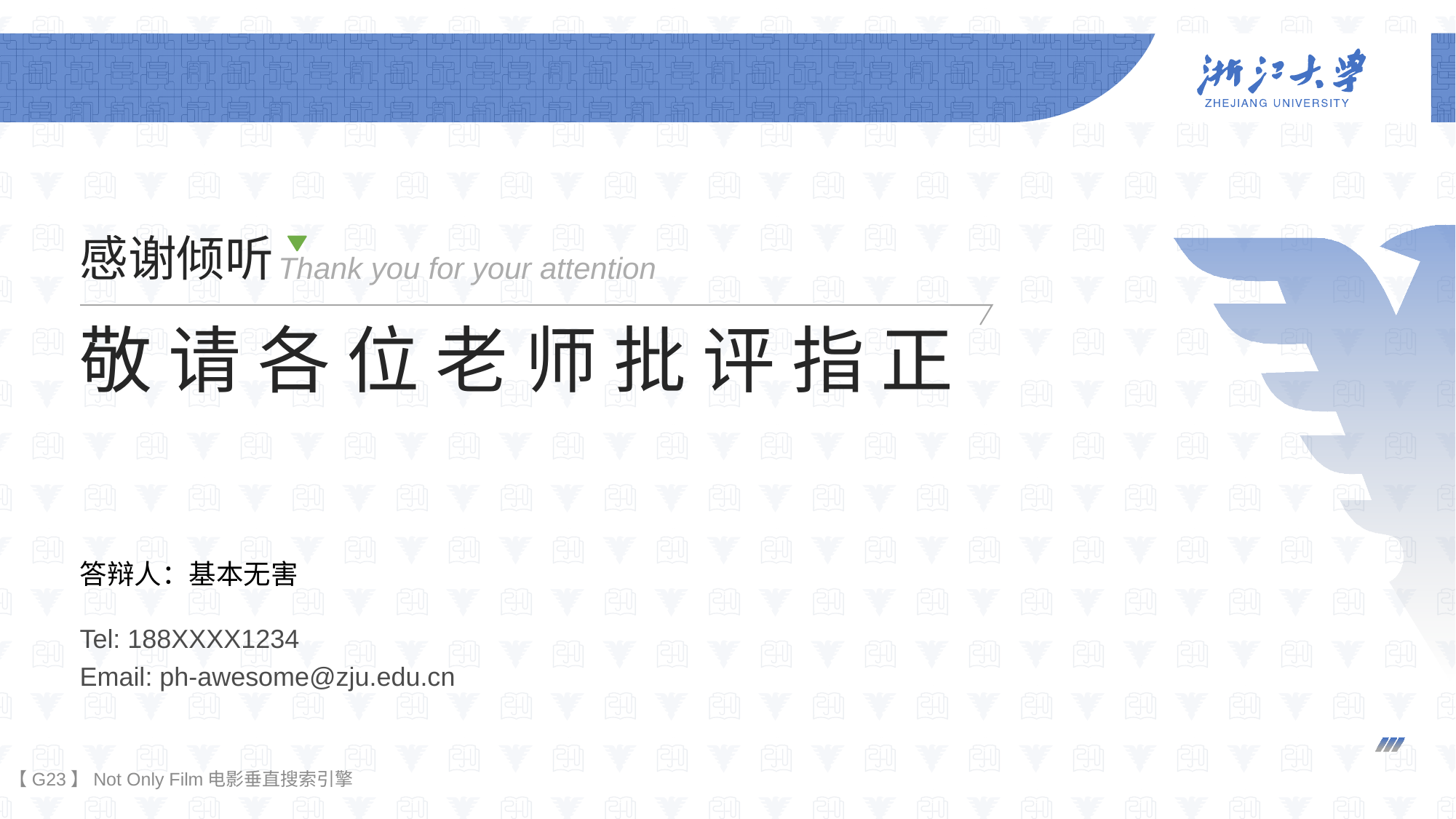

感谢倾听

Thank you for your attention
敬 请 各 位 老 师 批 评 指 正
答辩人：基本无害
Tel: 188XXXX1234
Email: ph-awesome@zju.edu.cn
【G23】Not Only Film电影垂直搜索引擎